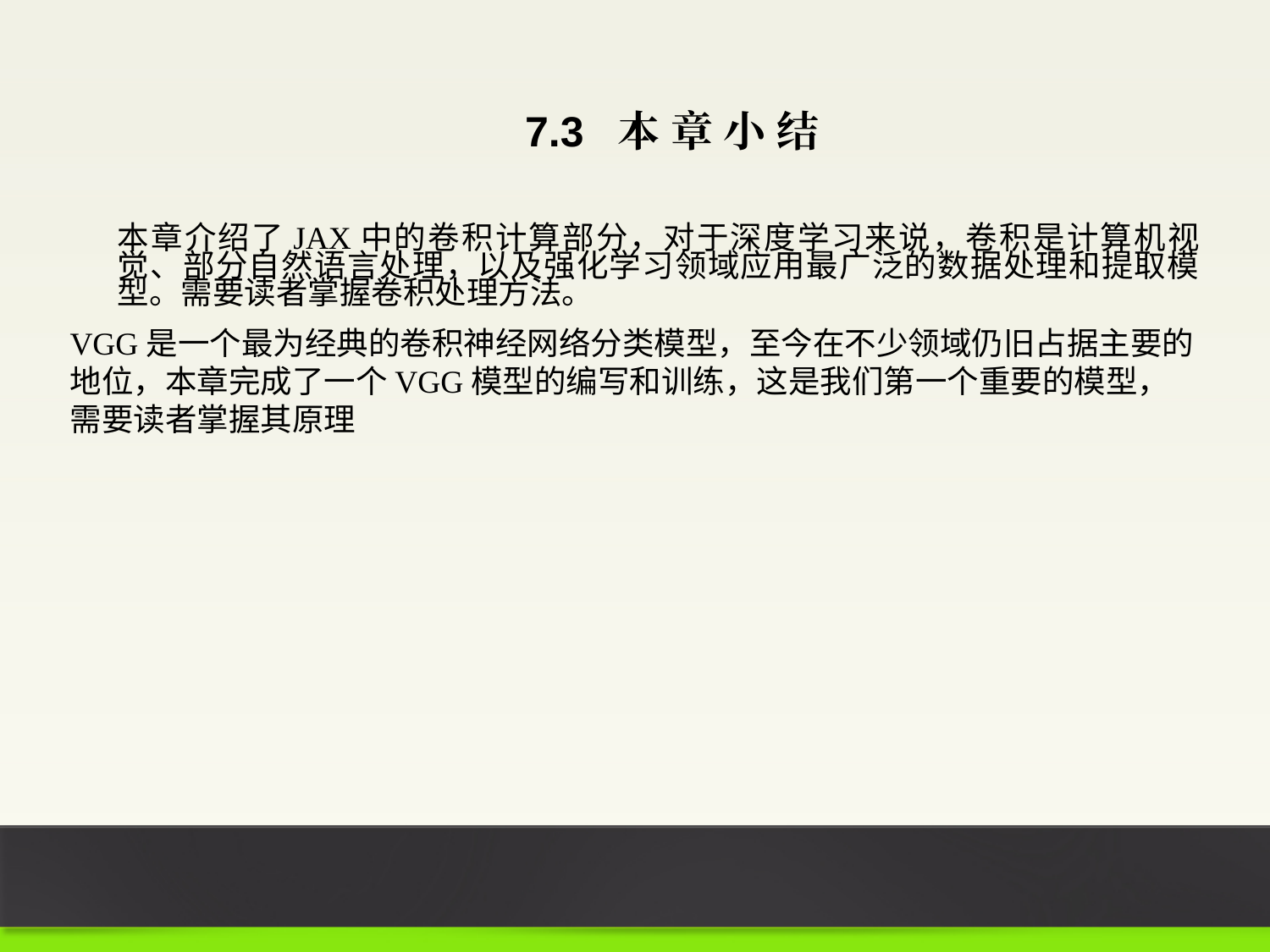

7.3  本 章 小 结
本章介绍了JAX中的卷积计算部分，对于深度学习来说，卷积是计算机视觉、部分自然语言处理，以及强化学习领域应用最广泛的数据处理和提取模型。需要读者掌握卷积处理方法。
VGG是一个最为经典的卷积神经网络分类模型，至今在不少领域仍旧占据主要的地位，本章完成了一个VGG模型的编写和训练，这是我们第一个重要的模型，需要读者掌握其原理